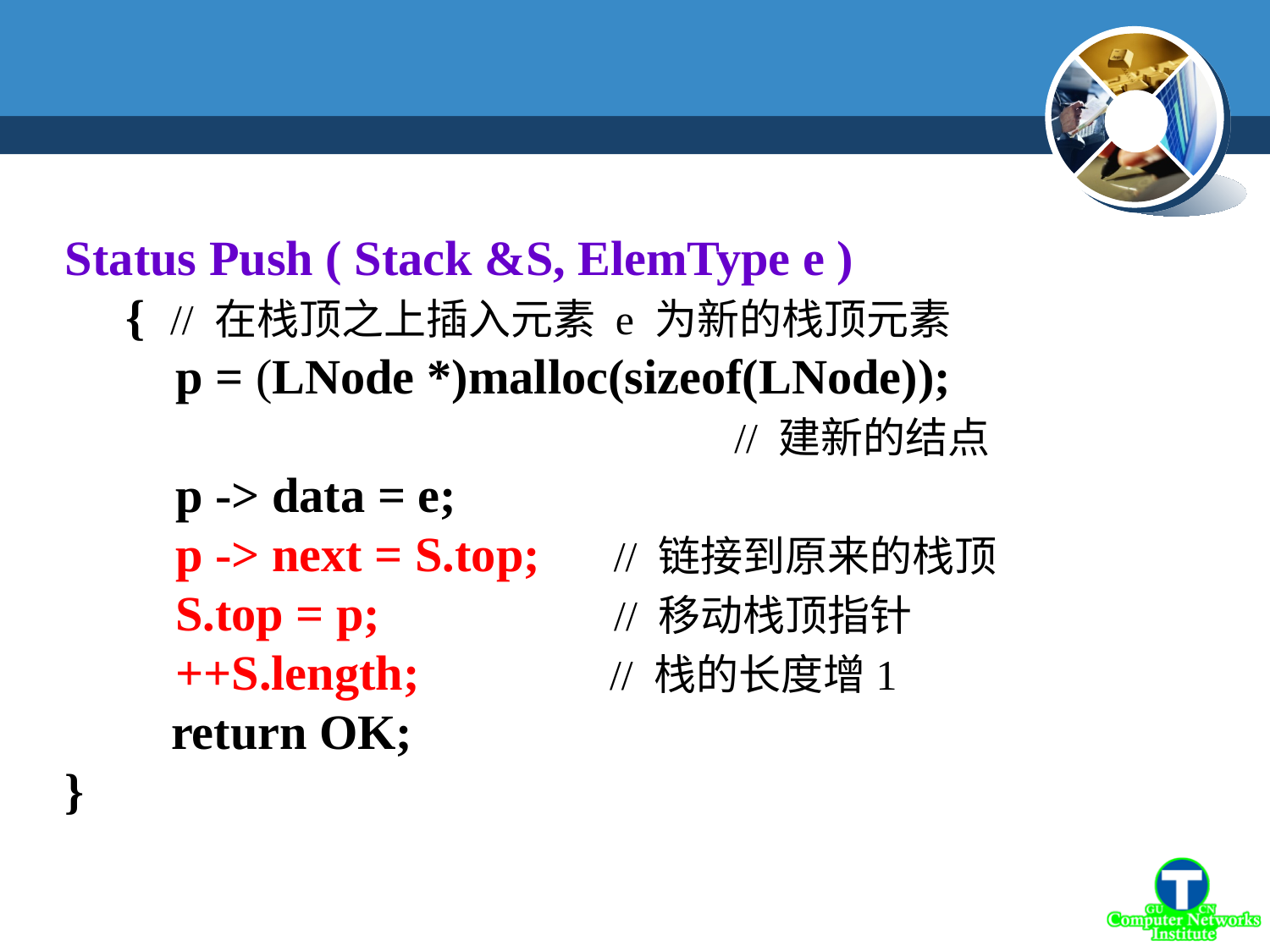

Status Push ( Stack &S, ElemType e )
　{  // 在栈顶之上插入元素 e 为新的栈顶元素
　　p = (LNode *)malloc(sizeof(LNode)); 　　                	                         	  // 建新的结点
　　p -> data = e;
　　p -> next = S.top;　// 链接到原来的栈顶
　　S.top = p; 　　　　// 移动栈顶指针
　　++S.length;　 　     // 栈的长度增1
　    return OK;
}